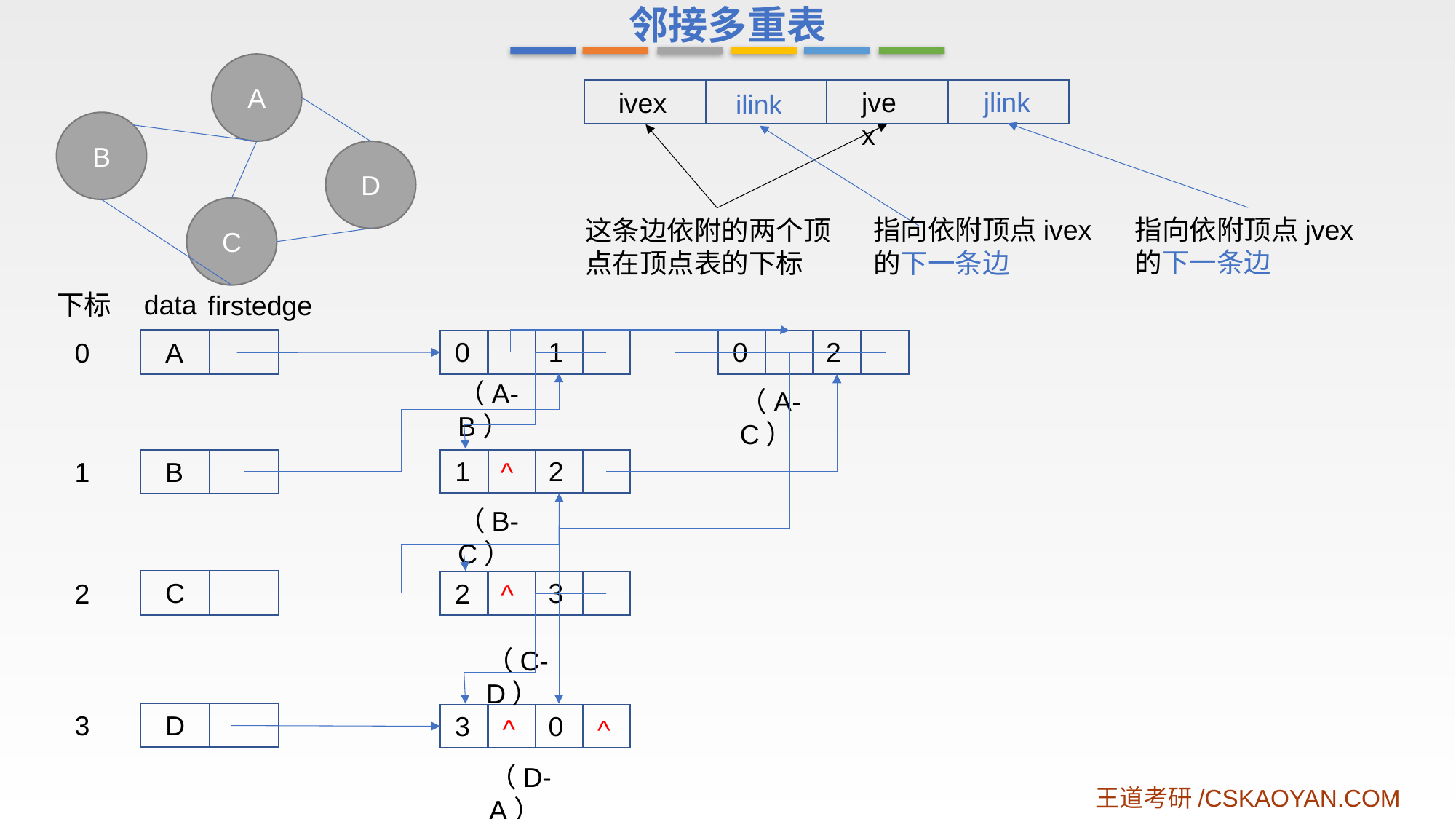

邻接多重表

A
jvex
jlink

ivex
ilink
B
D
C
指向依附顶点jvex的下一条边
指向依附顶点ivex的下一条边
这条边依附的两个顶点在顶点表的下标
下标
data
firstedge
1
2
0
0
0

A

（A-B）
（A-C）
2
1

^
1
B
（B-C）

3
C
2
2

^

（C-D）
3

D
0
3

^
^
（D-A）
王道考研/CSKAOYAN.COM